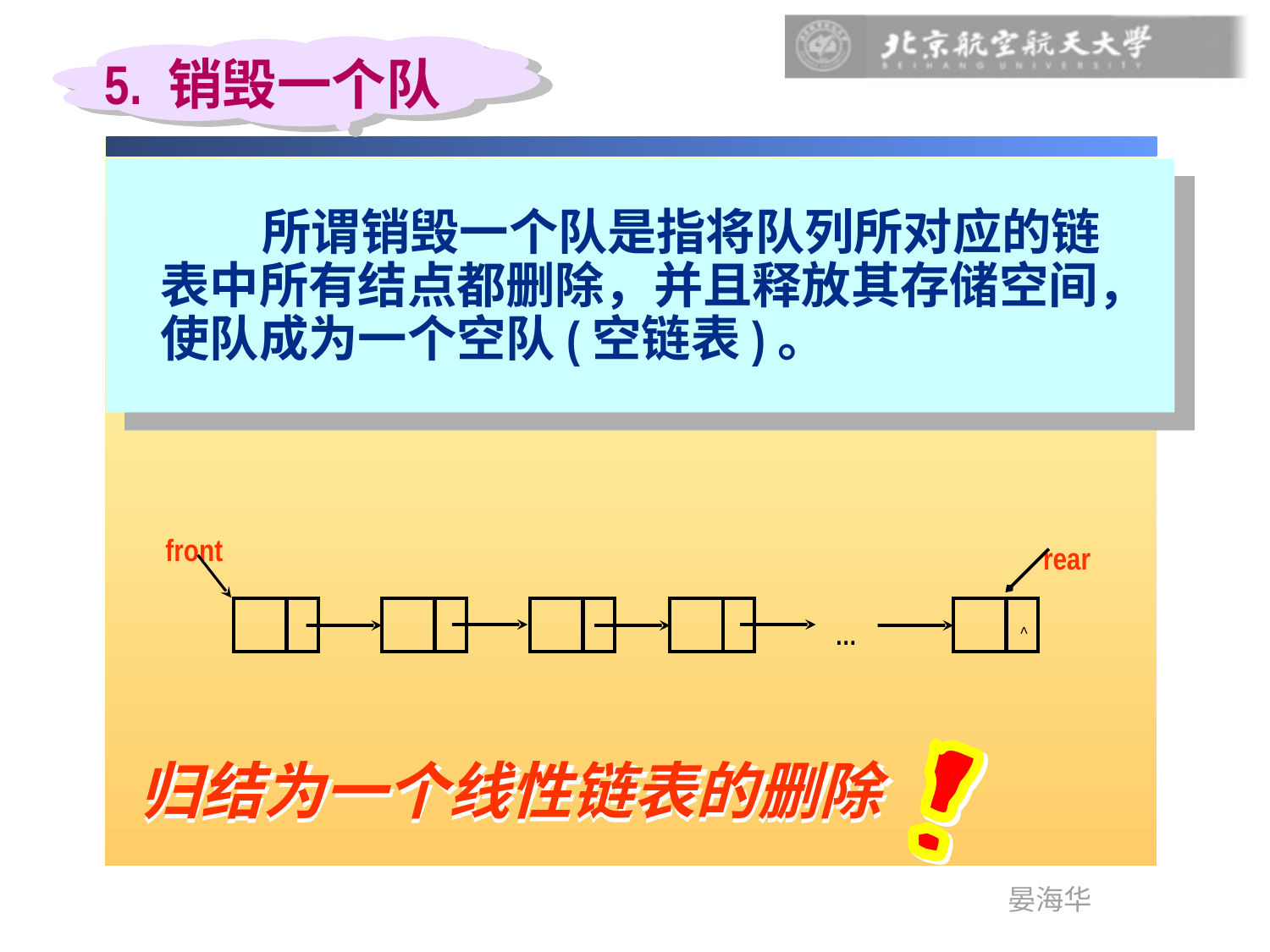

5. 销毁一个队

        所谓销毁一个队是指将队列所对应的链表中所有结点都删除，并且释放其存储空间，使队成为一个空队(空链表)。
front
rear

…

^

归结为一个线性链表的删除